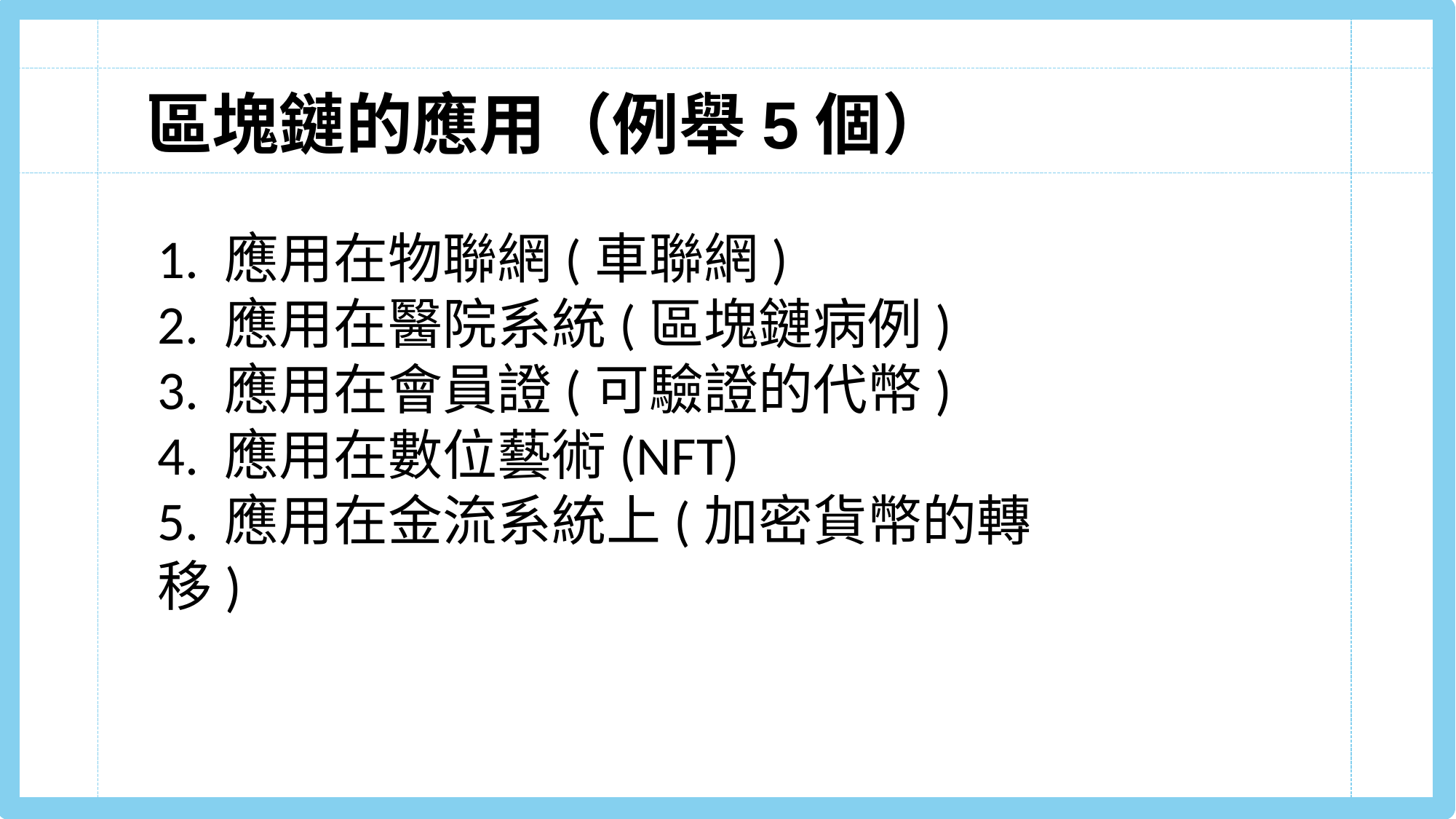

# 區塊鏈的應用（例舉5個）
1. 應用在物聯網(車聯網)
2. 應用在醫院系統(區塊鏈病例)
3. 應用在會員證(可驗證的代幣)
4. 應用在數位藝術(NFT)
5. 應用在金流系統上(加密貨幣的轉移)